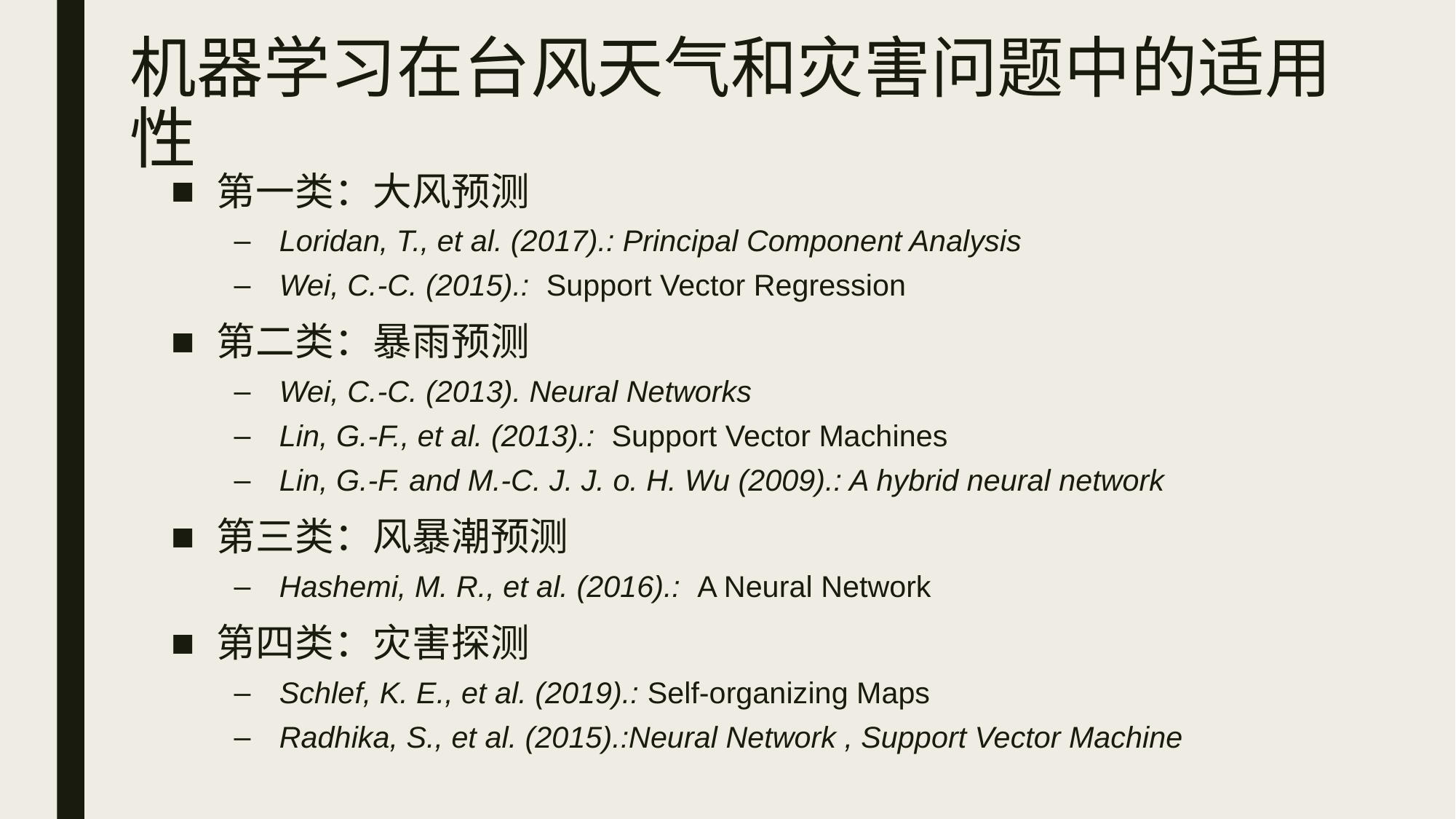

# 机器学习在台风天气和灾害问题中的适用性
第一类：大风预测
Loridan, T., et al. (2017).: Principal Component Analysis
Wei, C.-C. (2015).:  Support Vector Regression
第二类：暴雨预测
Wei, C.-C. (2013). Neural Networks
Lin, G.-F., et al. (2013).:  Support Vector Machines
Lin, G.-F. and M.-C. J. J. o. H. Wu (2009).: A hybrid neural network
第三类：风暴潮预测
Hashemi, M. R., et al. (2016).:  A Neural Network
第四类：灾害探测
Schlef, K. E., et al. (2019).: Self-organizing Maps
Radhika, S., et al. (2015).:Neural Network , Support Vector Machine